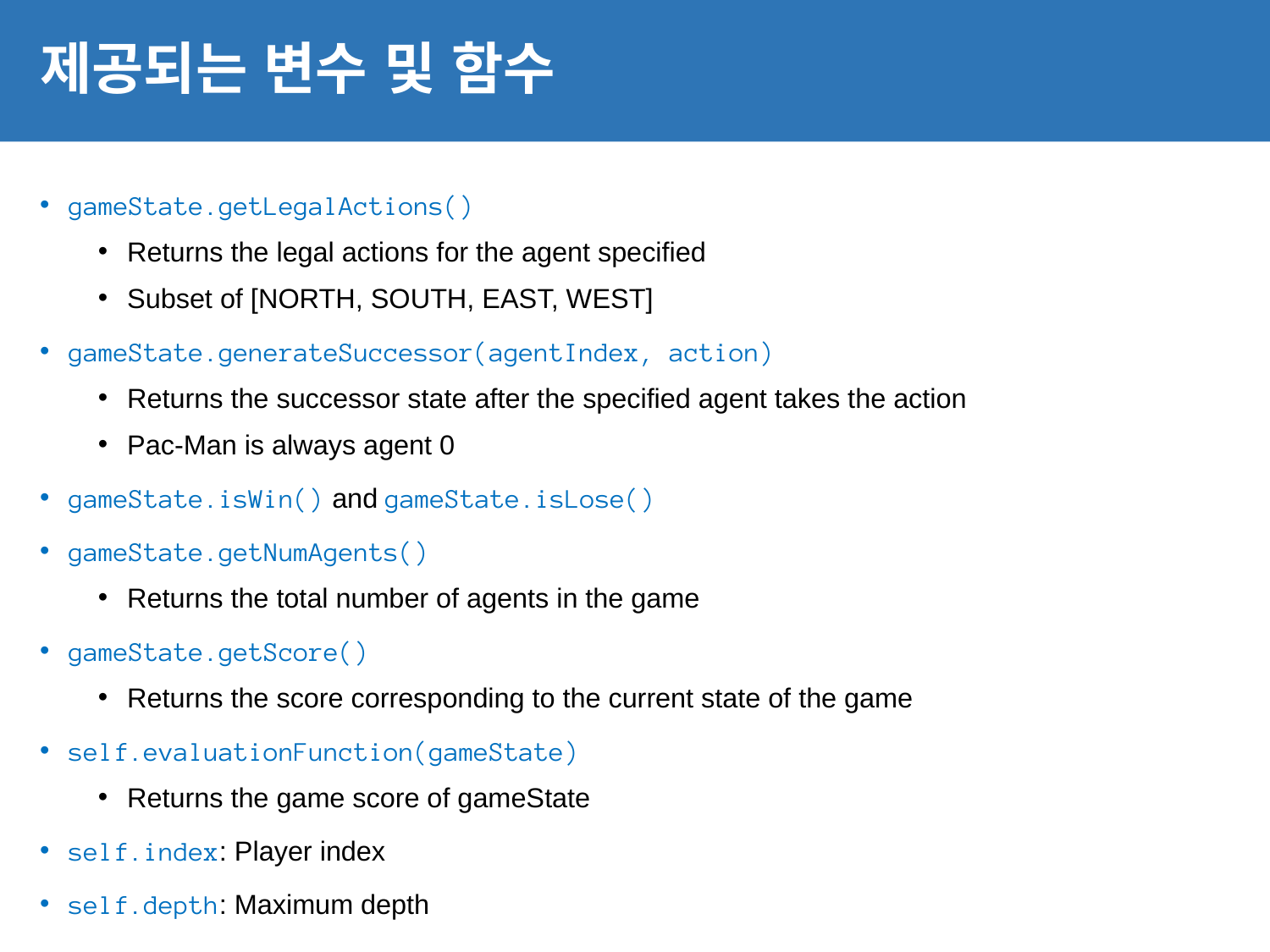

# 제공되는 변수 및 함수
47
gameState.getLegalActions()
Returns the legal actions for the agent specified
Subset of [NORTH, SOUTH, EAST, WEST]
gameState.generateSuccessor(agentIndex, action)
Returns the successor state after the specified agent takes the action
Pac-Man is always agent 0
gameState.isWin() and gameState.isLose()
gameState.getNumAgents()
Returns the total number of agents in the game
gameState.getScore()
Returns the score corresponding to the current state of the game
self.evaluationFunction(gameState)
Returns the game score of gameState
self.index: Player index
self.depth: Maximum depth